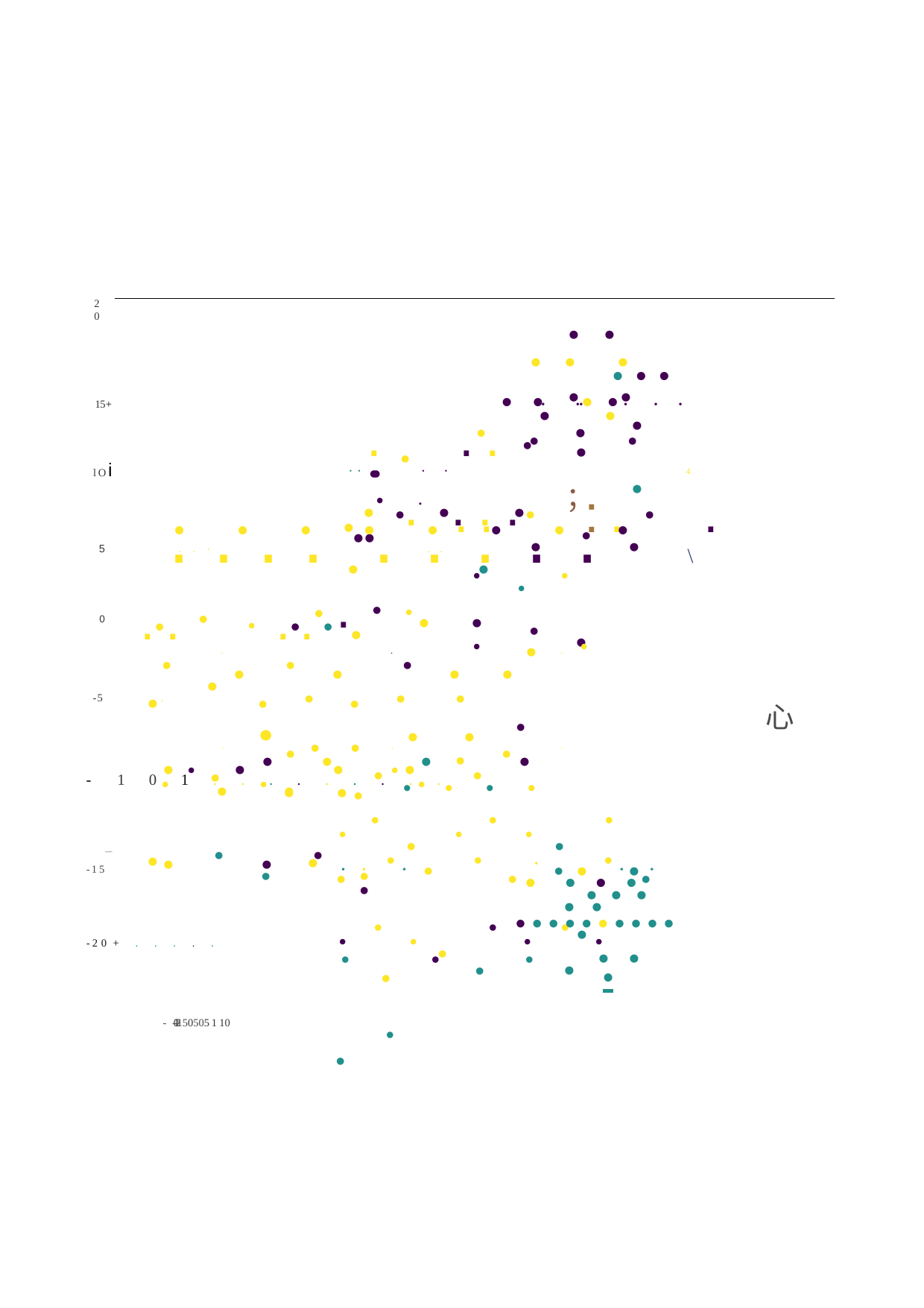

# ．．．．
20

．．．．．．．．．．．
•••
．．
.．.•.．•.•  ...
．．
••
••
．
••．． ••	4	．．
15+
•	••
•	•	•
．．..．:.．..．．．
lOi
．．．；
....
.....
••••••••
．
．
••••．•
5
..·
..
\
.•.．•.•.••．•． ••．•．．••．
．.．．．.．．．.．.．．．.．．．.．．．．
．．．．．． ．．
0
．．． ．．．
．．．．．．．．．
-5
.
心
．•••• ．
••．•••．••••．••••．•
-101.........
．•．•．．•．•．•．•
．．．
＿
．．． ．．
．．．
-15
•  •	•
•
•
•	•
•••
••••••••••
-20 +.....
•
--2-10-150505110